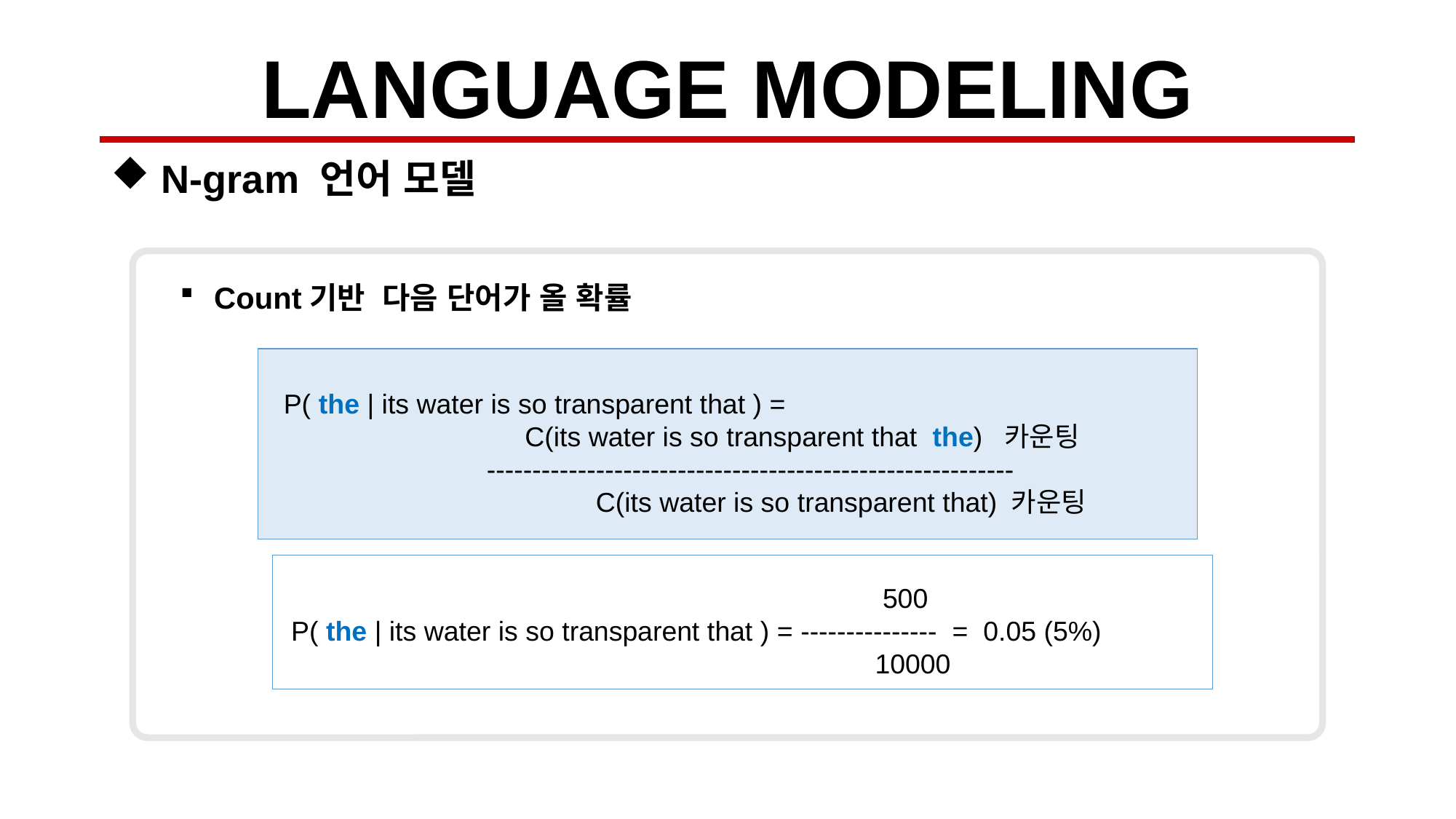

# LANGUAGE MODELING
 N-gram 언어 모델
Count기반  다음 단어가 올 확률

  P( the | its water is so transparent that ) =
        		     C(its water is so transparent that  the)  카운팅
    	 	----------------------------------------------------------
          			C(its water is so transparent that) 카운팅
		     			       500
 P( the | its water is so transparent that ) = ---------------  =  0.05 (5%)
          		    			      10000